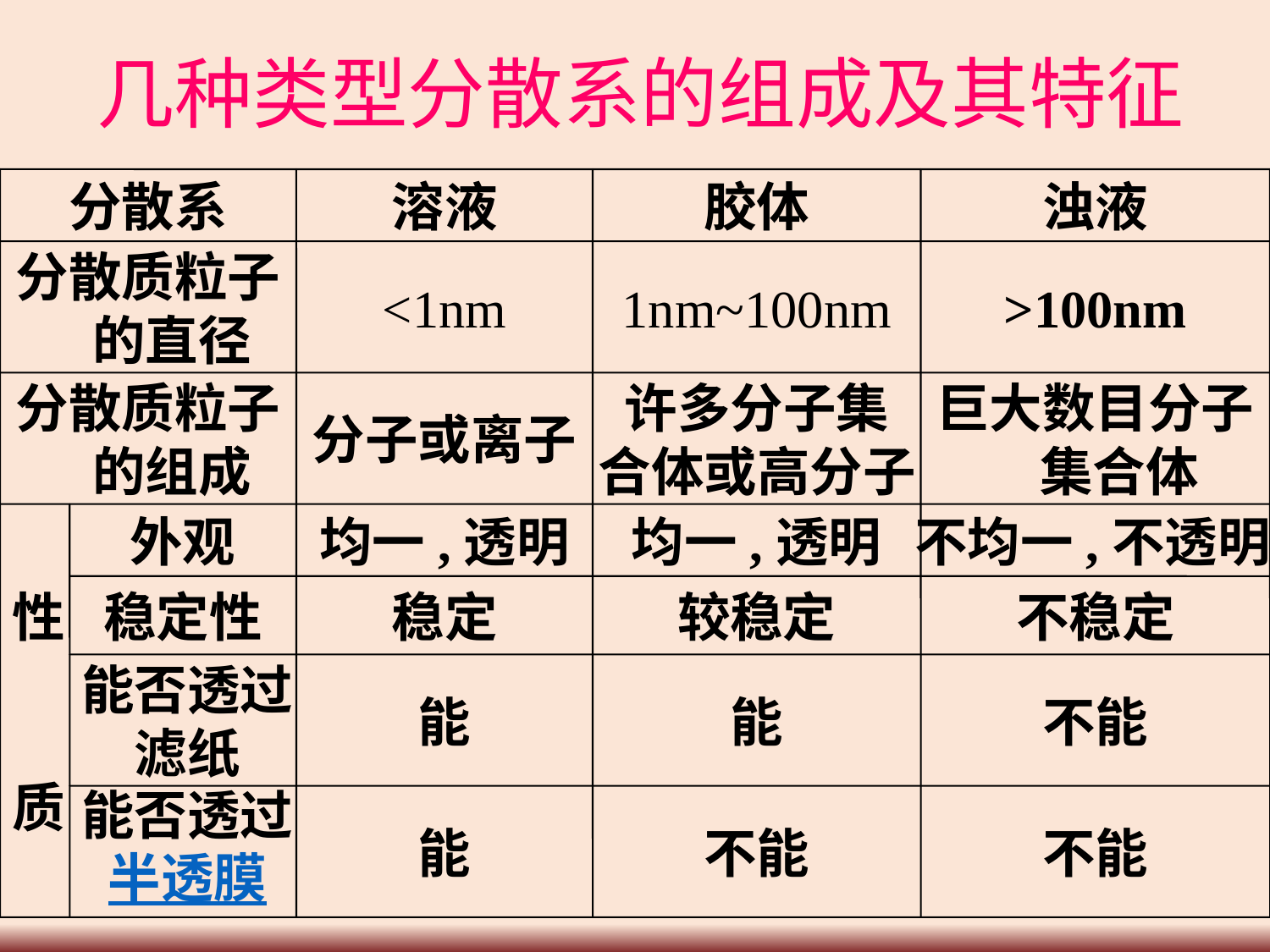

几种类型分散系的组成及其特征
分散系

溶液

胶体

浊液

分散质粒子的直径

<1nm
1nm~100nm
>100nm
分散质粒子的组成

分子或离子
许多分子集
合体或高分子
巨大数目分子集合体
性

质

外观

均一,透明
均一,透明
不均一,不透明
稳定性

稳定
较稳定
不稳定
能否透过
滤纸

能
能
不能
能否透过
半透膜

能
不能
不能